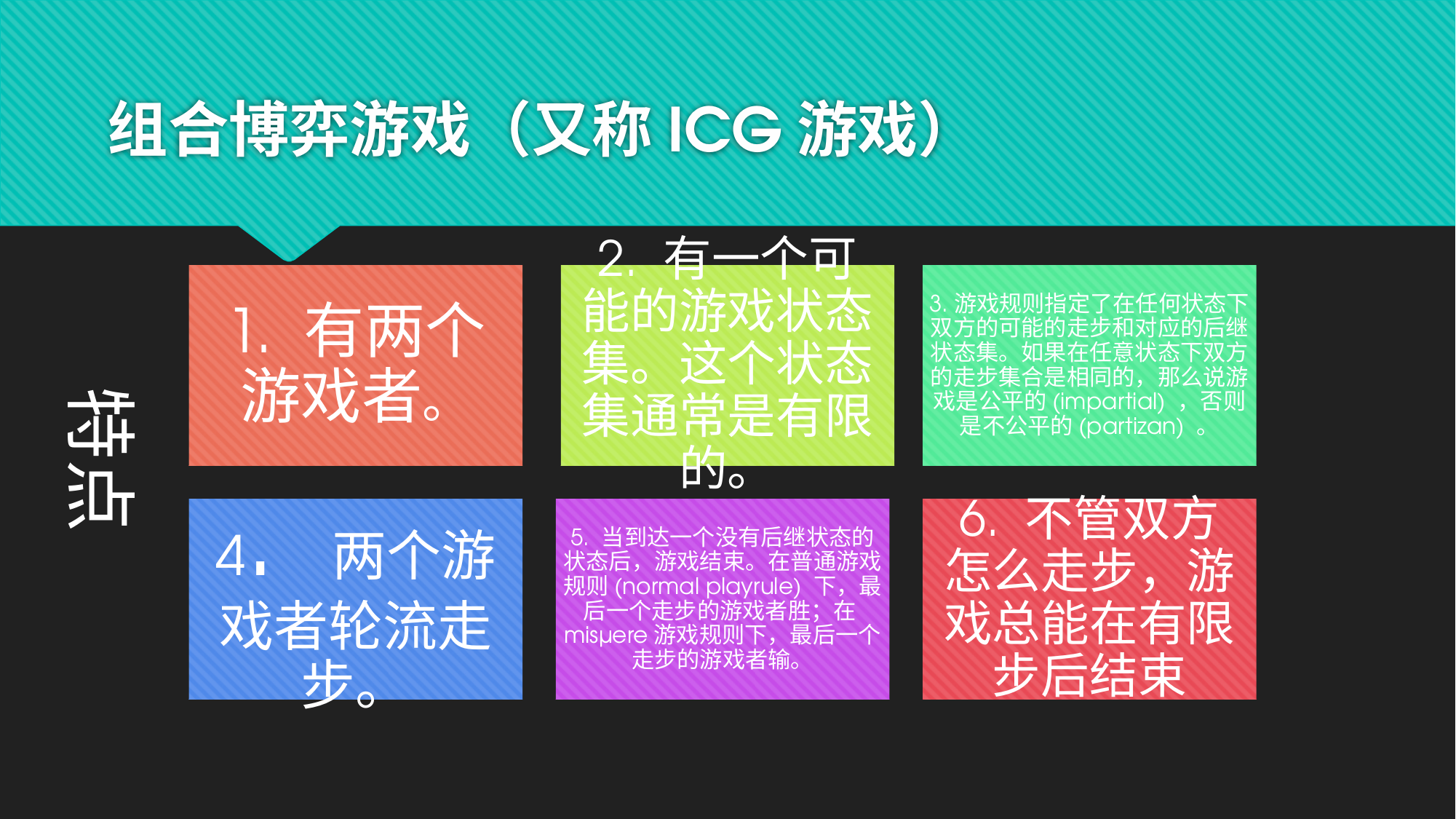

# 组合博弈游戏（又称ICG游戏）
1. 有两个游戏者。
2. 有一个可能的游戏状态集。这个状态集通常是有限的。
3.游戏规则指定了在任何状态下双方的可能的走步和对应的后继状态集。如果在任意状态下双方的走步集合是相同的，那么说游戏是公平的(impartial) ，否则是不公平的(partizan) 。
4. 两个游戏者轮流走步。
5. 当到达一个没有后继状态的状态后，游戏结束。在普通游戏规则(normal playrule) 下，最后一个走步的游戏者胜；在misµere游戏规则下，最后一个走步的游戏者输。
6. 不管双方怎么走步，游戏总能在有限步后结束
特点